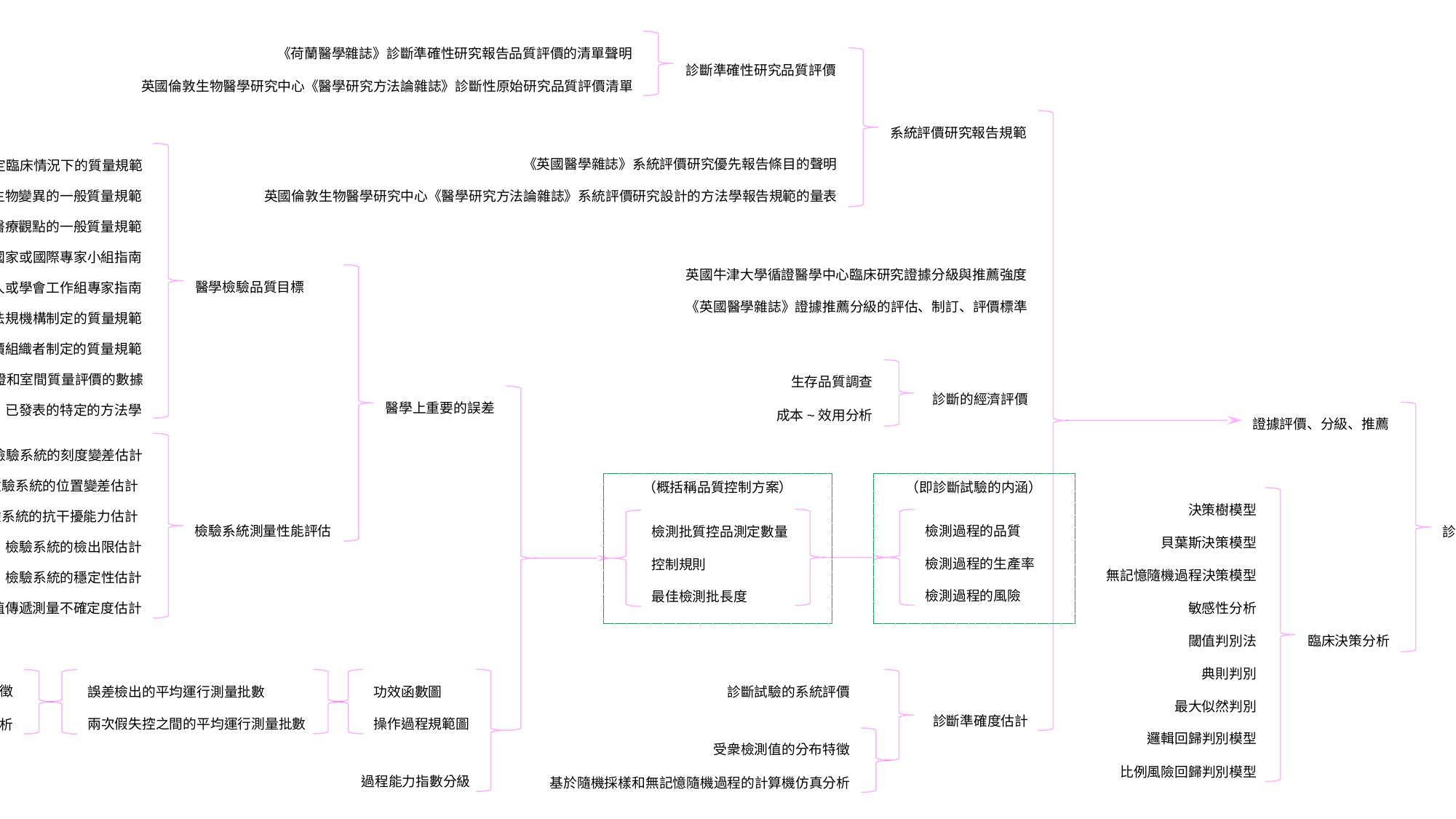

診斷試驗應用

《荷蘭醫學雜誌》診斷準確性研究報告品質評價的清單聲明
診斷準確性研究品質評價

英國倫敦生物醫學研究中心《醫學研究方法論雜誌》診斷性原始研究品質評價清單
系統評價研究報告規範

《英國醫學雜誌》系統評價研究優先報告條目的聲明
特定臨床情況下的質量規範

基於生物變異的一般質量規範
英國倫敦生物醫學研究中心《醫學研究方法論雜誌》系統評價研究設計的方法學報告規範的量表
基於醫療觀點的一般質量規範
國家或國際專家小組指南
英國牛津大學循證醫學中心臨床研究證據分級與推薦強度
醫學檢驗品質目標

專家個人或學會工作組專家指南
《英國醫學雜誌》證據推薦分級的評估、制訂、評價標準
由法規機構制定的質量規範
由室間質量評價組織者制定的質量規範
已發表的能力驗證和室間質量評價的數據

生存品質調查
診斷的經濟評價
醫學上重要的誤差

已發表的特定的方法學
成本~效用分析
證據評價、分級、推薦

檢驗系統的刻度變差估計

檢驗系統的位置變差估計
（概括稱品質控制方案）
（即診斷試驗的内涵）

決策樹模型
檢驗系統的抗干擾能力估計
檢測過程的品質
檢驗系統測量性能評估

診斷試驗的應用
檢測批質控品測定數量

貝葉斯決策模型
檢驗系統的檢出限估計
檢測過程的生產率
控制規則
無記憶隨機過程決策模型
檢驗系統的穩定性估計
檢測過程的風險
最佳檢測批長度
敏感性分析
檢驗系統量值傳遞測量不確定度估計
臨床決策分析
閾值判別法
典則判別

檢驗系統誤差發生分布特徵
診斷試驗的系統評價

功效函數圖

誤差檢出的平均運行測量批數
最大似然判別
診斷準確度估計
操作過程規範圖
兩次假失控之間的平均運行測量批數
基於隨機採樣的計算機仿真分析
邏輯回歸判別模型
受衆檢測值的分布特徵

比例風險回歸判別模型
過程能力指數分級
基於隨機採樣和無記憶隨機過程的計算機仿真分析
用戶價值
特定事件
特定現象
醫療器械
運行結果